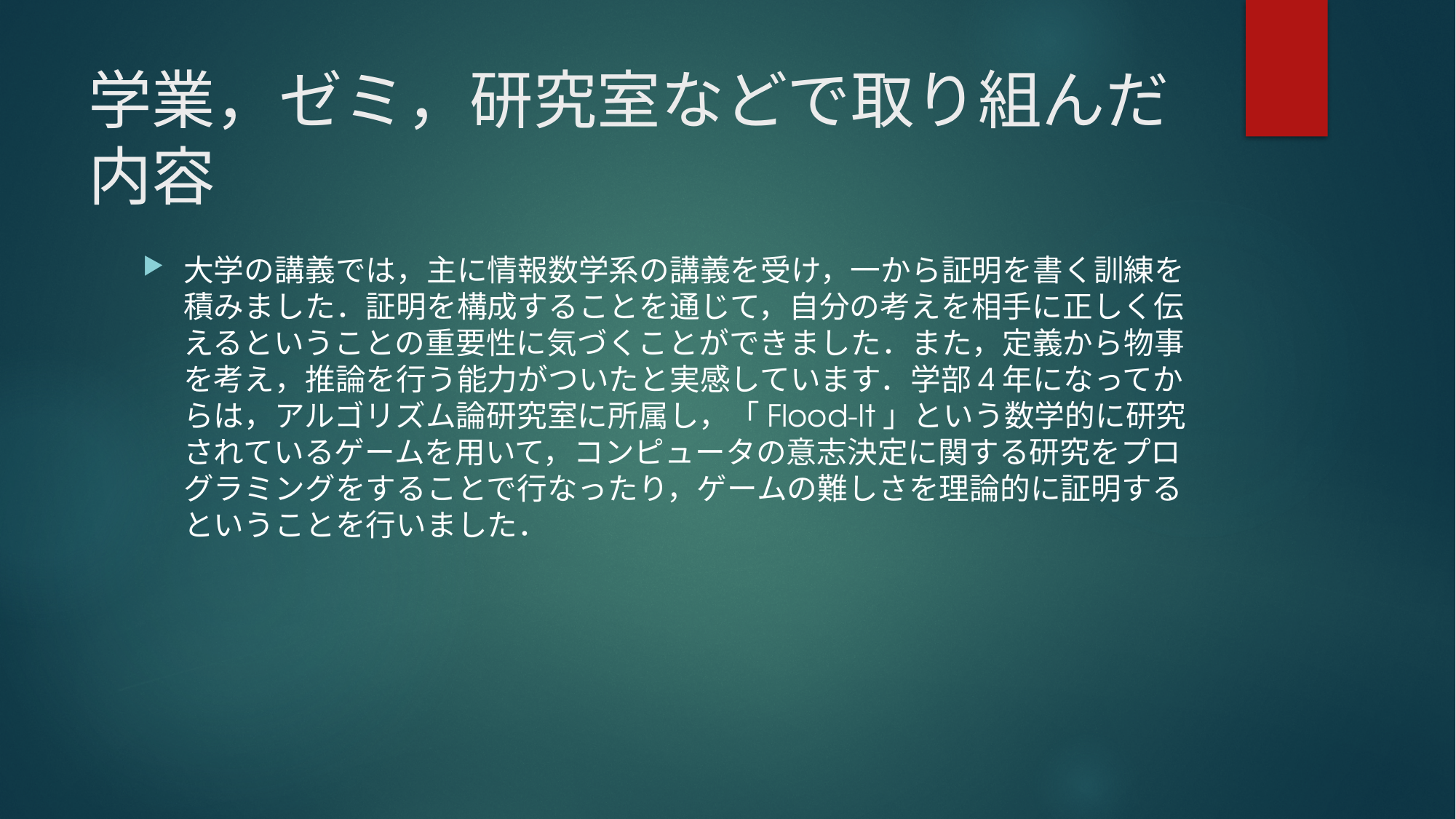

# 学業，ゼミ，研究室などで取り組んだ内容
大学の講義では，主に情報数学系の講義を受け，一から証明を書く訓練を積みました．証明を構成することを通じて，自分の考えを相手に正しく伝えるということの重要性に気づくことができました．また，定義から物事を考え，推論を行う能力がついたと実感しています．学部4年になってからは，アルゴリズム論研究室に所属し，「Flood-It」という数学的に研究されているゲームを用いて，コンピュータの意志決定に関する研究をプログラミングをすることで行なったり，ゲームの難しさを理論的に証明するということを行いました．